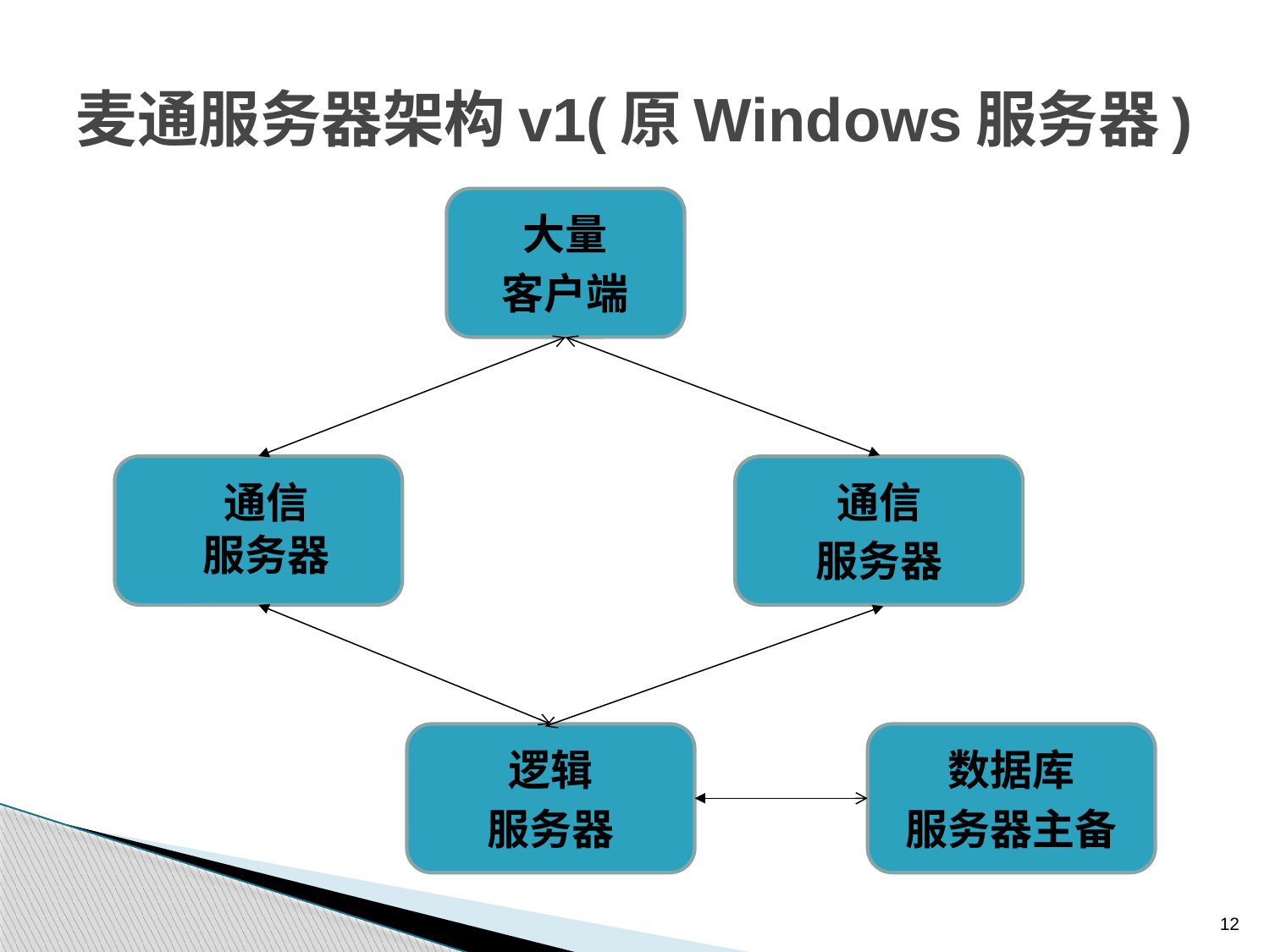

# 麦通服务器架构v1(原Windows服务器)
大量
客户端
通信
服务器
通信
服务器
数据库
服务器主备
逻辑
服务器
12